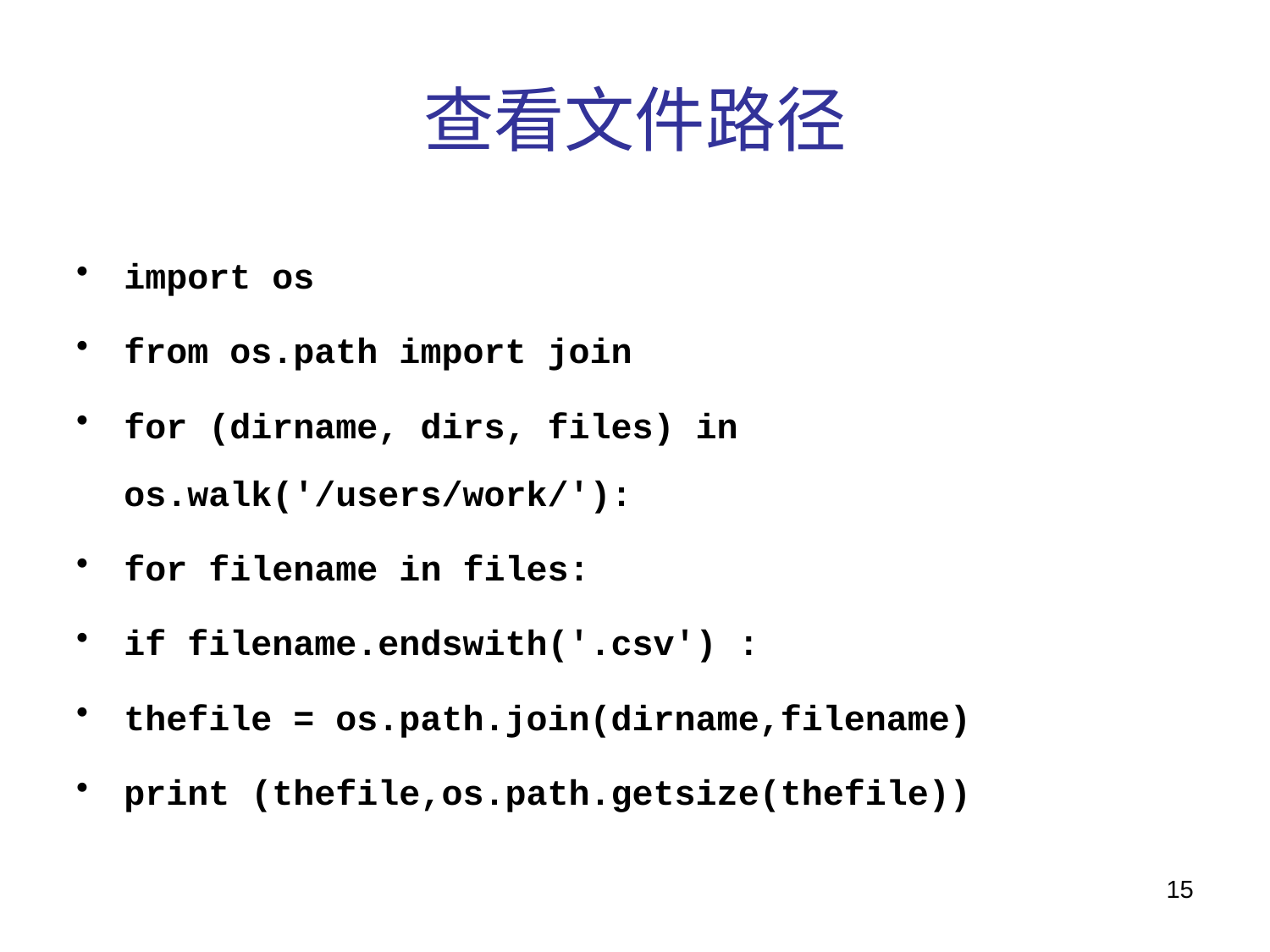

# 查看文件路径
import os
from os.path import join
for (dirname, dirs, files) in os.walk('/users/work/'):
for filename in files:
if filename.endswith('.csv') :
thefile = os.path.join(dirname,filename)
print (thefile,os.path.getsize(thefile))
15